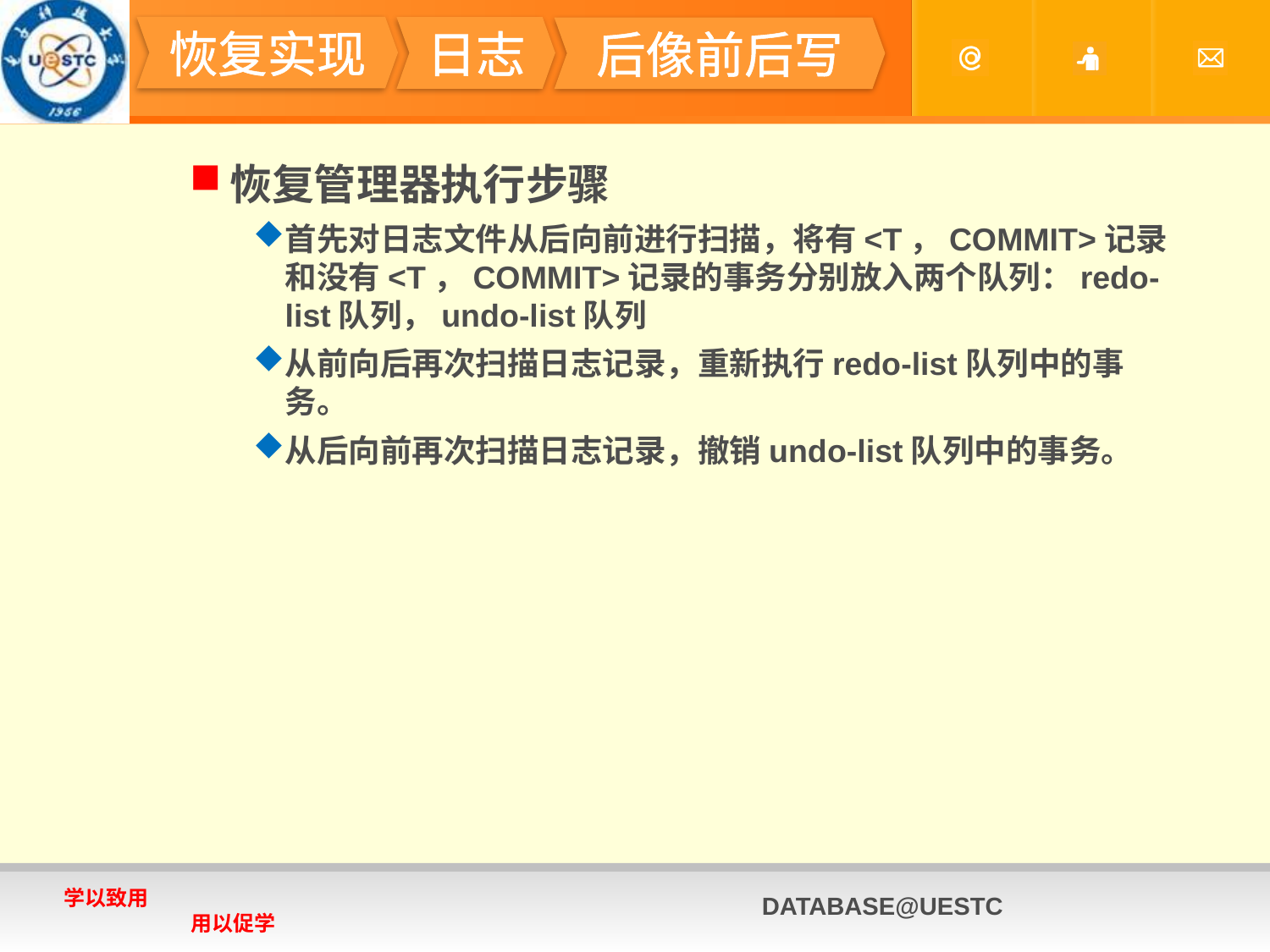

#
恢复实现
日志
后像前后写
恢复管理器执行步骤
首先对日志文件从后向前进行扫描，将有<T，COMMIT>记录和没有<T，COMMIT>记录的事务分别放入两个队列：redo-list队列，undo-list队列
从前向后再次扫描日志记录，重新执行redo-list队列中的事务。
从后向前再次扫描日志记录，撤销undo-list队列中的事务。